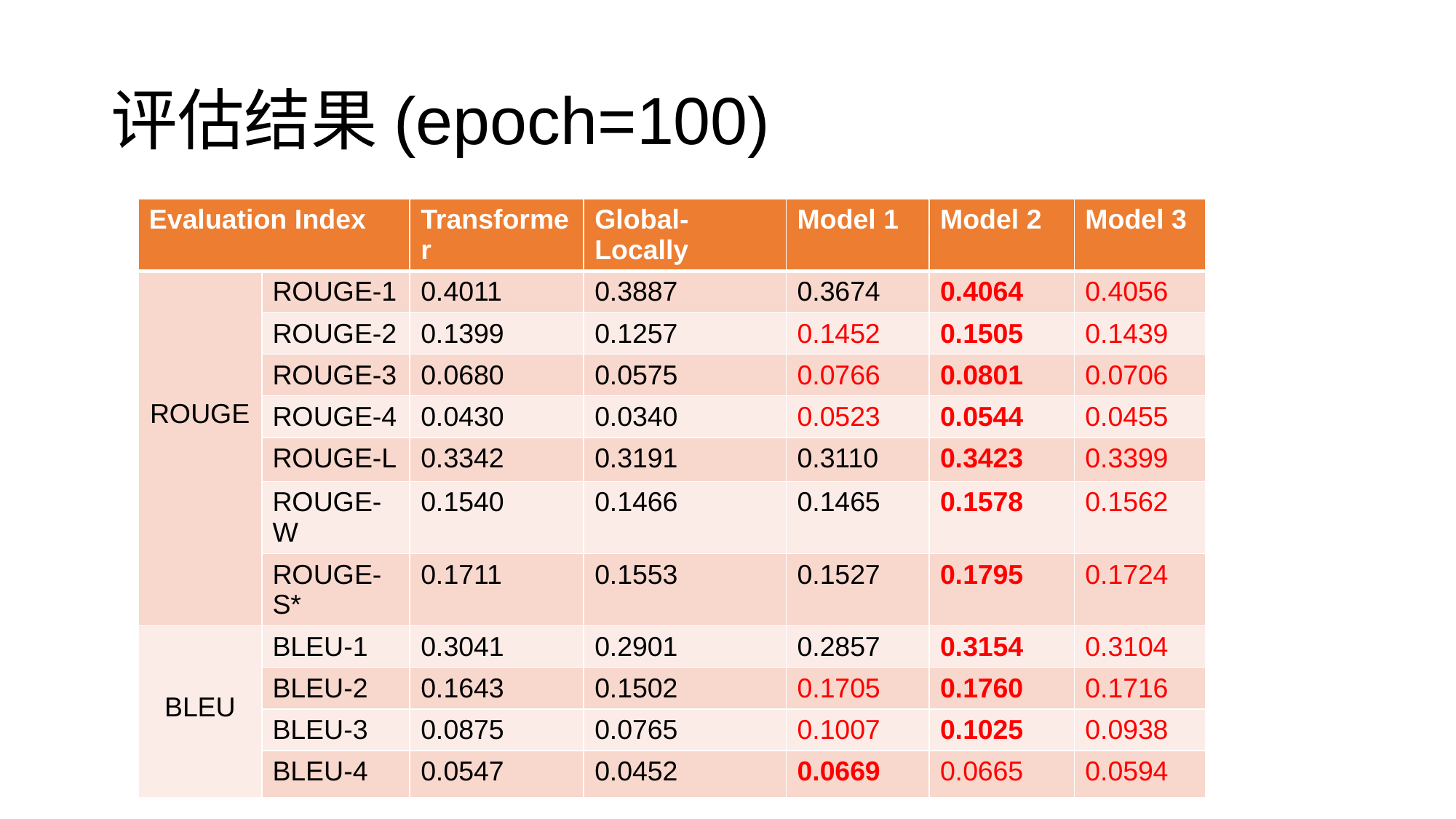

# 评估结果(epoch=100)
| Evaluation Index |  | Transformer | Global-Locally | Model 1 | Model 2 | Model 3 |
| --- | --- | --- | --- | --- | --- | --- |
| ROUGE | ROUGE-1 | 0.4011 | 0.3887 | 0.3674 | 0.4064 | 0.4056 |
|  | ROUGE-2 | 0.1399 | 0.1257 | 0.1452 | 0.1505 | 0.1439 |
|  | ROUGE-3 | 0.0680 | 0.0575 | 0.0766 | 0.0801 | 0.0706 |
|  | ROUGE-4 | 0.0430 | 0.0340 | 0.0523 | 0.0544 | 0.0455 |
|  | ROUGE-L | 0.3342 | 0.3191 | 0.3110 | 0.3423 | 0.3399 |
|  | ROUGE-W | 0.1540 | 0.1466 | 0.1465 | 0.1578 | 0.1562 |
|  | ROUGE-S\* | 0.1711 | 0.1553 | 0.1527 | 0.1795 | 0.1724 |
| BLEU | BLEU-1 | 0.3041 | 0.2901 | 0.2857 | 0.3154 | 0.3104 |
|  | BLEU-2 | 0.1643 | 0.1502 | 0.1705 | 0.1760 | 0.1716 |
|  | BLEU-3 | 0.0875 | 0.0765 | 0.1007 | 0.1025 | 0.0938 |
|  | BLEU-4 | 0.0547 | 0.0452 | 0.0669 | 0.0665 | 0.0594 |